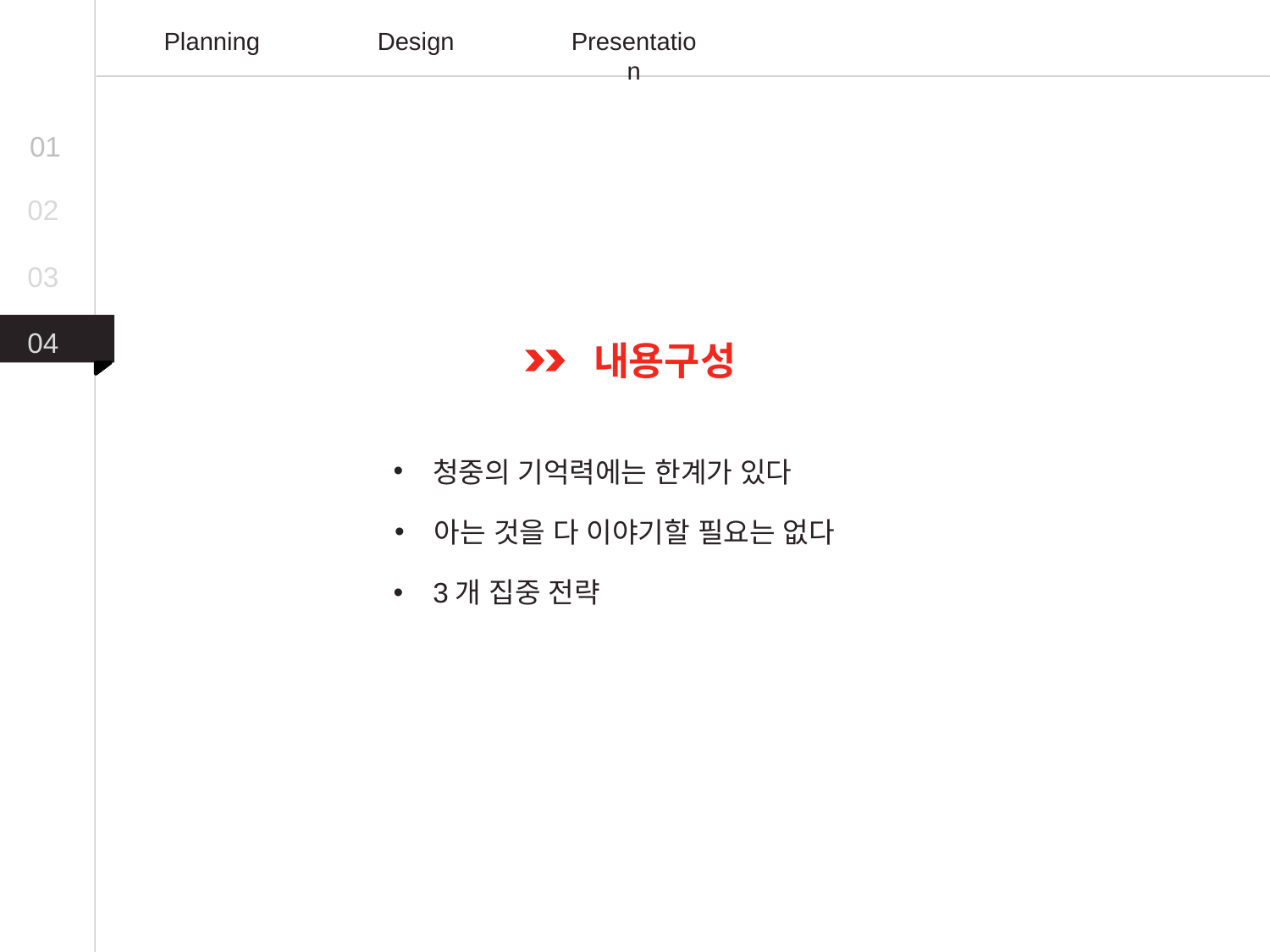

Planning
Design
Presentation
01
02
03

04
내용구성

청중의 기억력에는 한계가 있다
아는 것을 다 이야기할 필요는 없다
3개 집중 전략